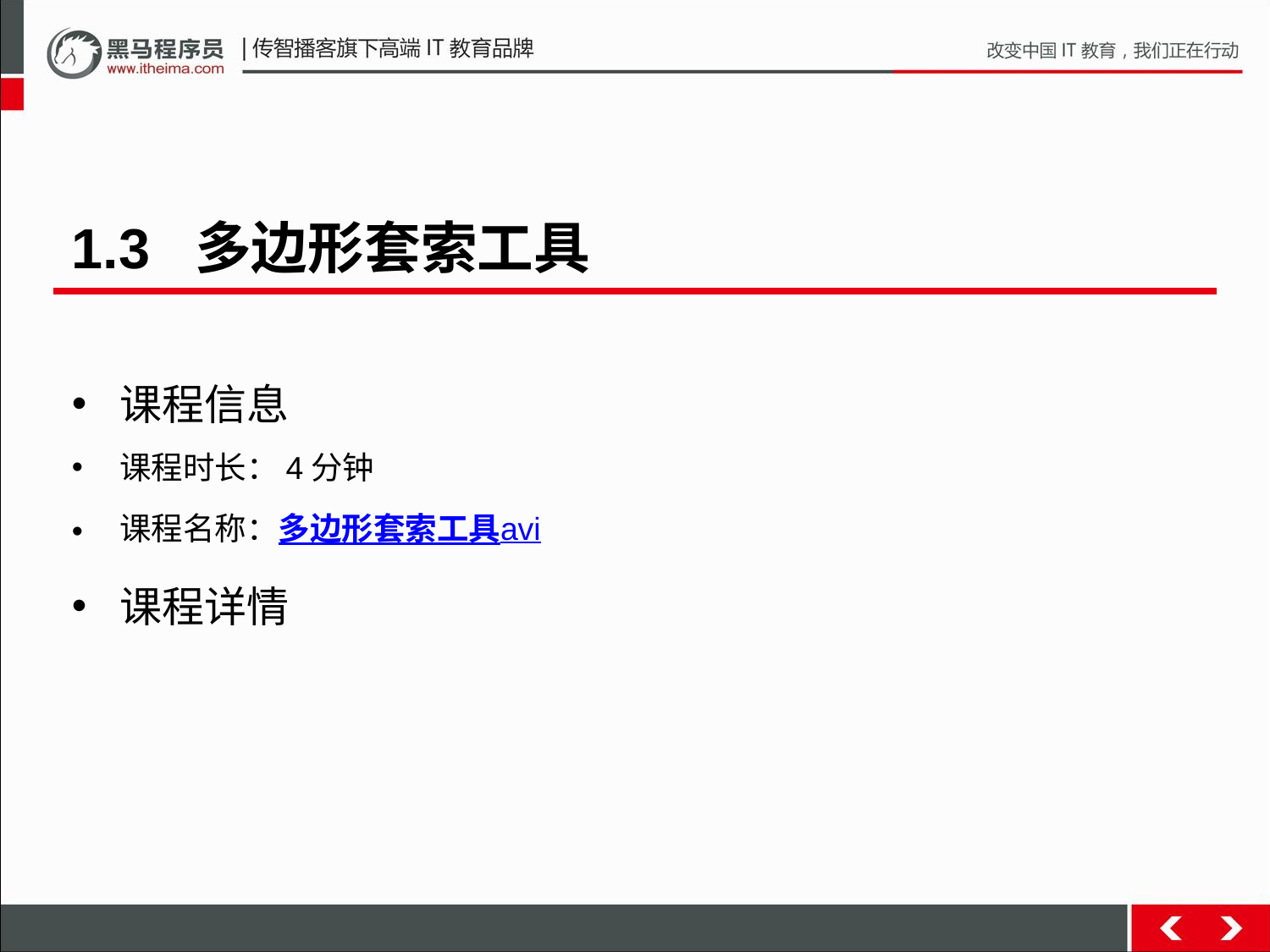

1.3  多边形套索工具
课程信息
课程时长：4分钟
课程名称：多边形套索工具avi
课程详情